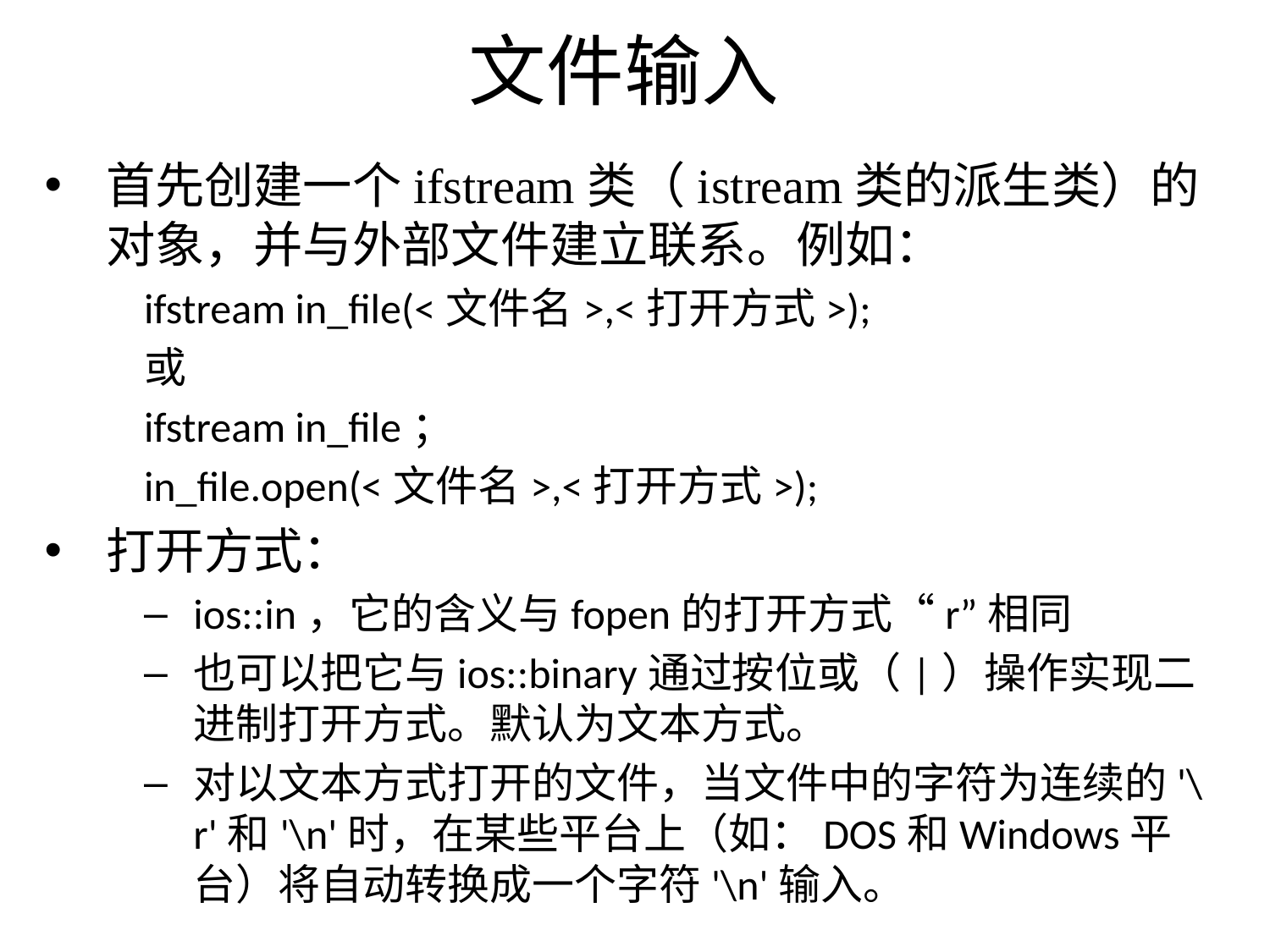

# 文件输入
首先创建一个ifstream类（istream类的派生类）的对象，并与外部文件建立联系。例如：
ifstream in_file(<文件名>,<打开方式>);
或
ifstream in_file；
in_file.open(<文件名>,<打开方式>);
打开方式：
ios::in，它的含义与fopen的打开方式“r”相同
也可以把它与ios::binary通过按位或（|）操作实现二进制打开方式。默认为文本方式。
对以文本方式打开的文件，当文件中的字符为连续的'\r'和'\n'时，在某些平台上（如：DOS和Windows平台）将自动转换成一个字符'\n'输入。